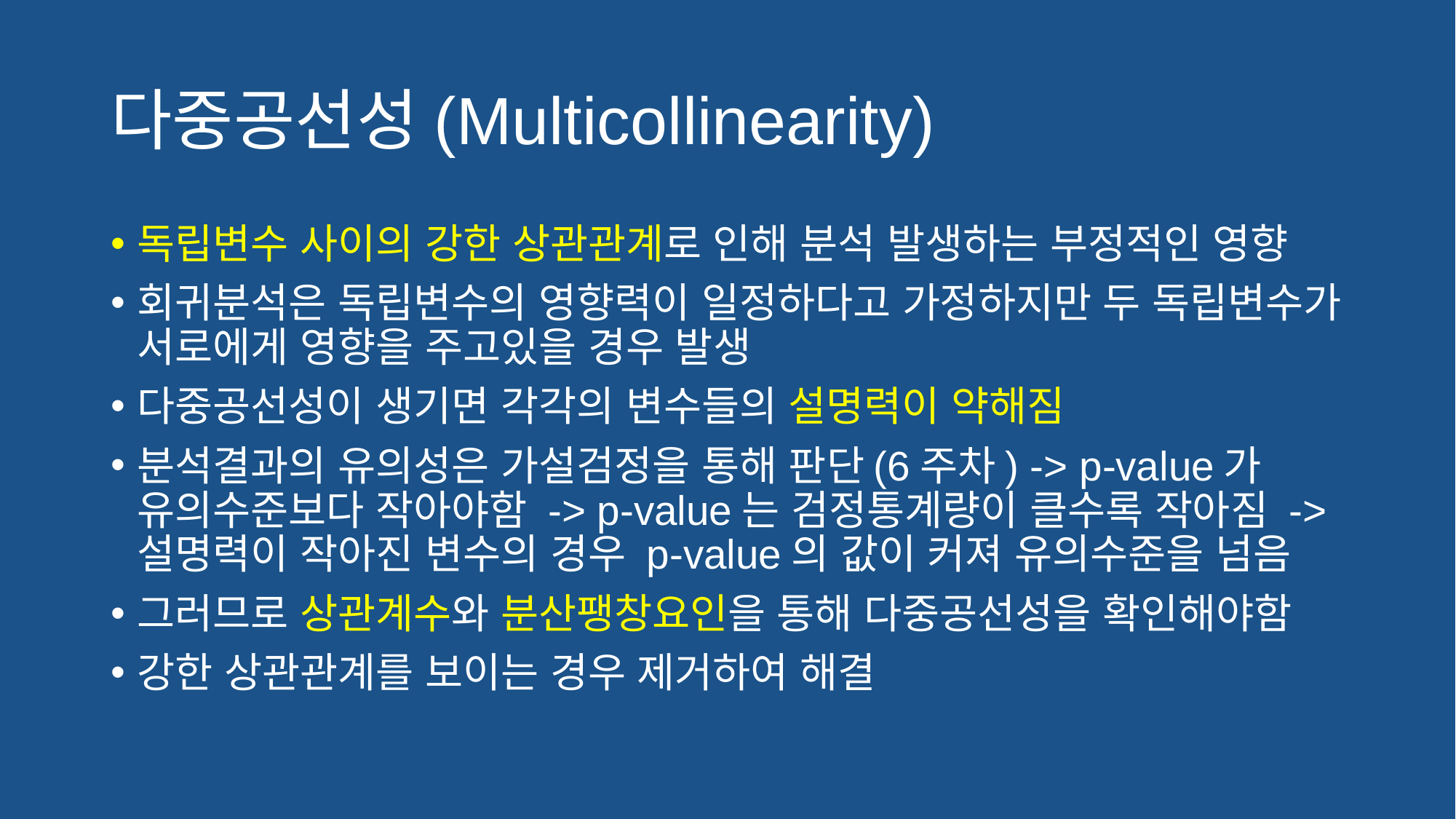

# 다중공선성(Multicollinearity)
독립변수 사이의 강한 상관관계로 인해 분석 발생하는 부정적인 영향
회귀분석은 독립변수의 영향력이 일정하다고 가정하지만 두 독립변수가 서로에게 영향을 주고있을 경우 발생
다중공선성이 생기면 각각의 변수들의 설명력이 약해짐
분석결과의 유의성은 가설검정을 통해 판단(6주차) -> p-value가 유의수준보다 작아야함 -> p-value는 검정통계량이 클수록 작아짐 -> 설명력이 작아진 변수의 경우 p-value의 값이 커져 유의수준을 넘음
그러므로 상관계수와 분산팽창요인을 통해 다중공선성을 확인해야함
강한 상관관계를 보이는 경우 제거하여 해결